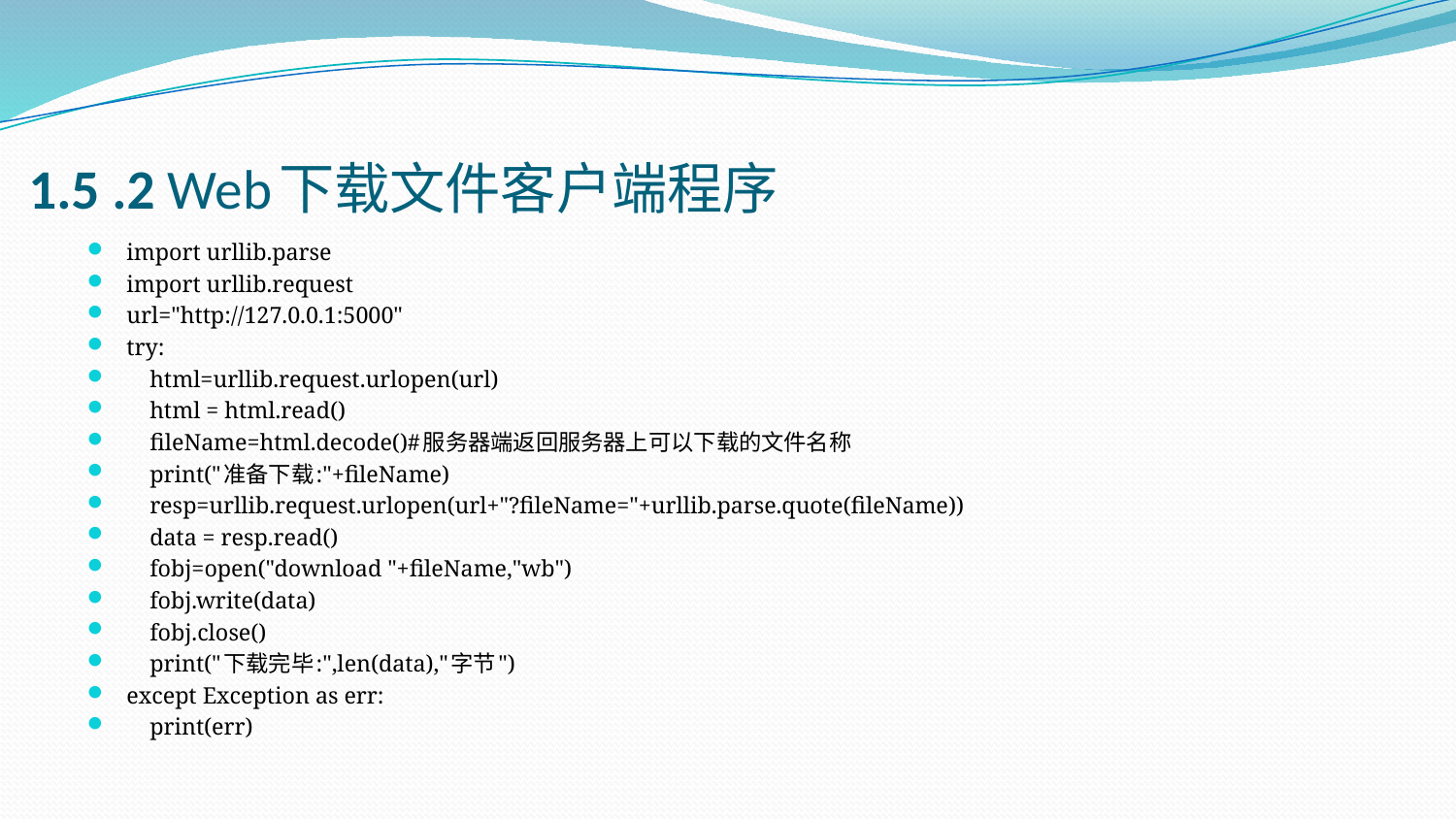

# 1.5 .2 Web下载文件客户端程序
import urllib.parse
import urllib.request
url="http://127.0.0.1:5000"
try:
    html=urllib.request.urlopen(url)
    html = html.read()
    fileName=html.decode()#服务器端返回服务器上可以下载的文件名称
    print("准备下载:"+fileName)
    resp=urllib.request.urlopen(url+"?fileName="+urllib.parse.quote(fileName))
    data = resp.read()
    fobj=open("download "+fileName,"wb")
    fobj.write(data)
    fobj.close()
    print("下载完毕:",len(data),"字节")
except Exception as err:
    print(err)